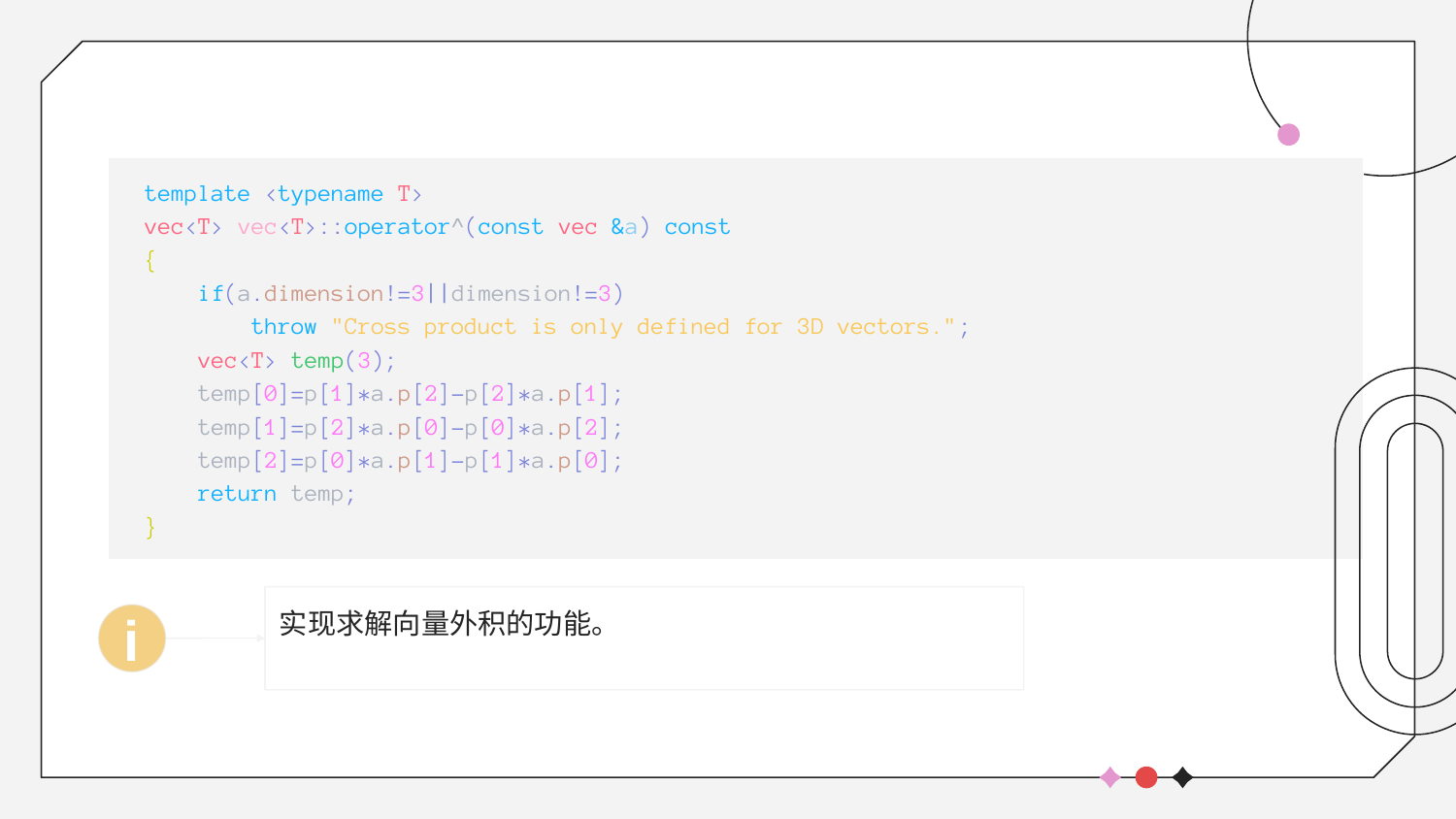

# operator^
template <typename T>
vec<T> vec<T>::operator^(const vec &a) const
{
    if(a.dimension!=3||dimension!=3)
        throw "Cross product is only defined for 3D vectors.";
    vec<T> temp(3);
    temp[0]=p[1]*a.p[2]-p[2]*a.p[1];
    temp[1]=p[2]*a.p[0]-p[0]*a.p[2];
    temp[2]=p[0]*a.p[1]-p[1]*a.p[0];
    return temp;
}

实现求解向量外积的功能。
i